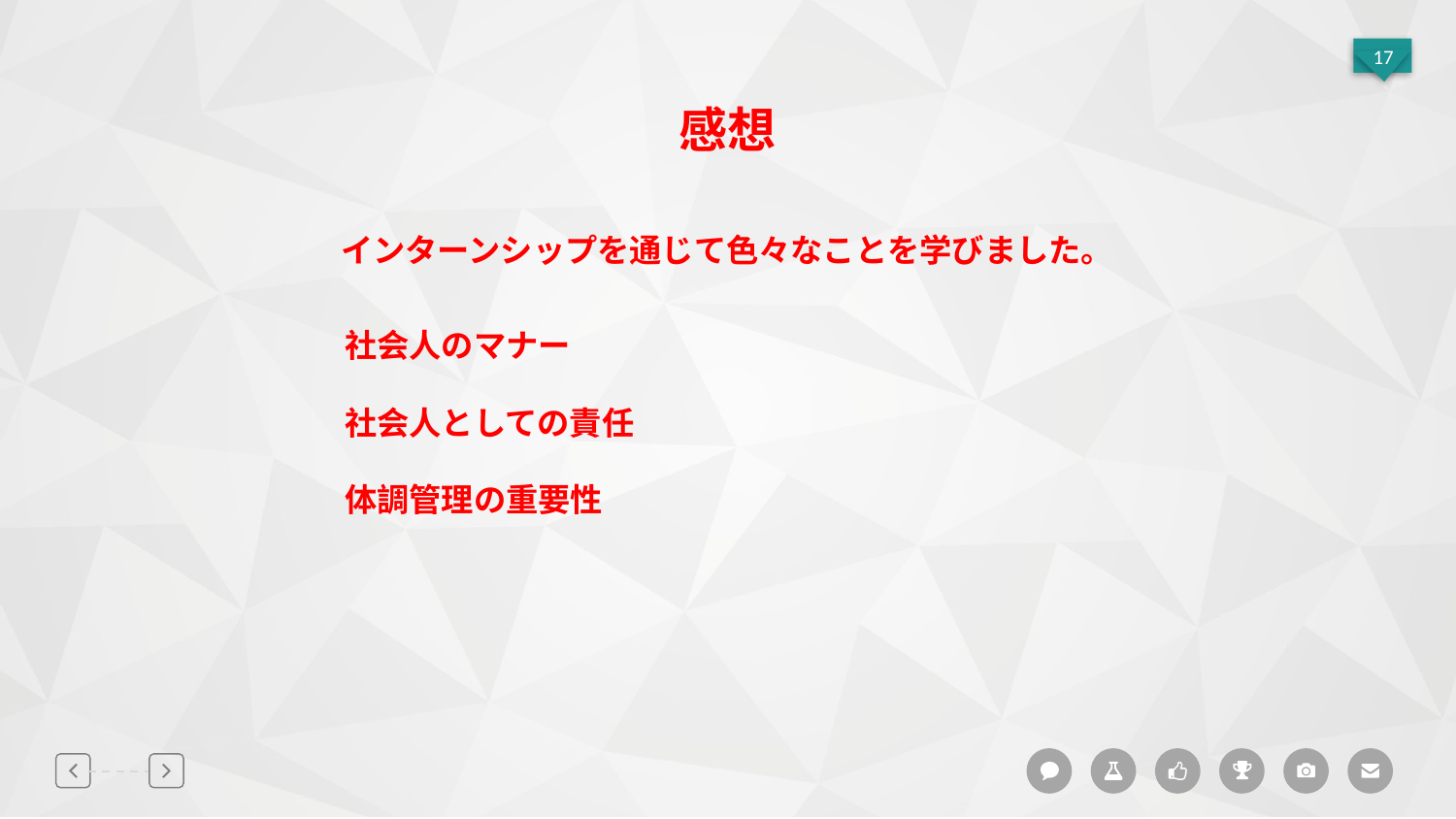

感想
インターンシップを通じて色々なことを学びました。
社会人のマナー

社会人としての責任

体調管理の重要性